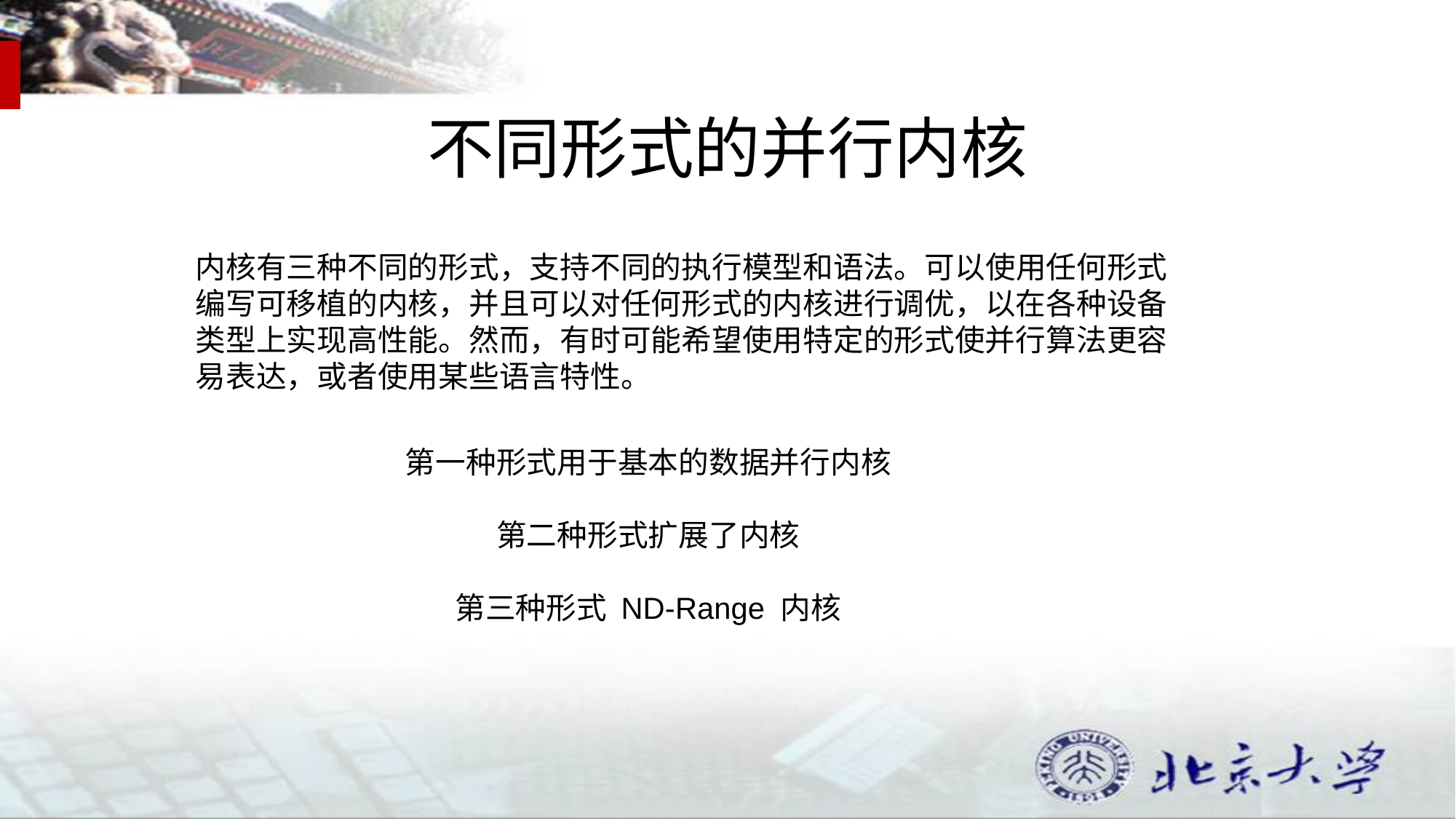

# 不同形式的并行内核

内核有三种不同的形式，支持不同的执行模型和语法。可以使用任何形式编写可移植的内核，并且可以对任何形式的内核进行调优，以在各种设备类型上实现高性能。然而，有时可能希望使用特定的形式使并行算法更容易表达，或者使用某些语言特性。
第一种形式用于基本的数据并行内核

第二种形式扩展了内核

第三种形式 ND-Range 内核